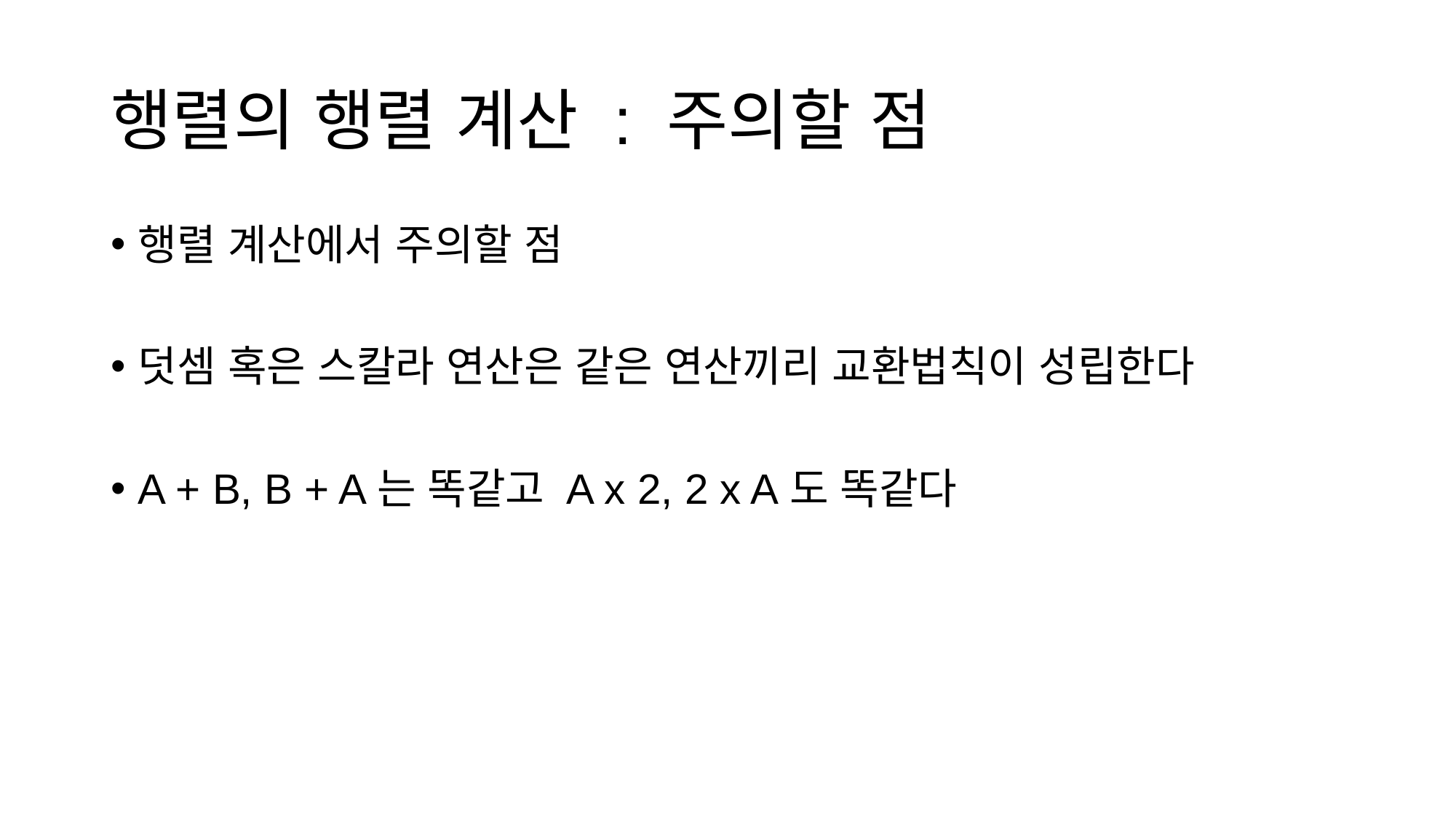

# 행렬의 행렬 계산 : 주의할 점
행렬 계산에서 주의할 점

덧셈 혹은 스칼라 연산은 같은 연산끼리 교환법칙이 성립한다

A + B, B + A는 똑같고 A x 2, 2 x A도 똑같다